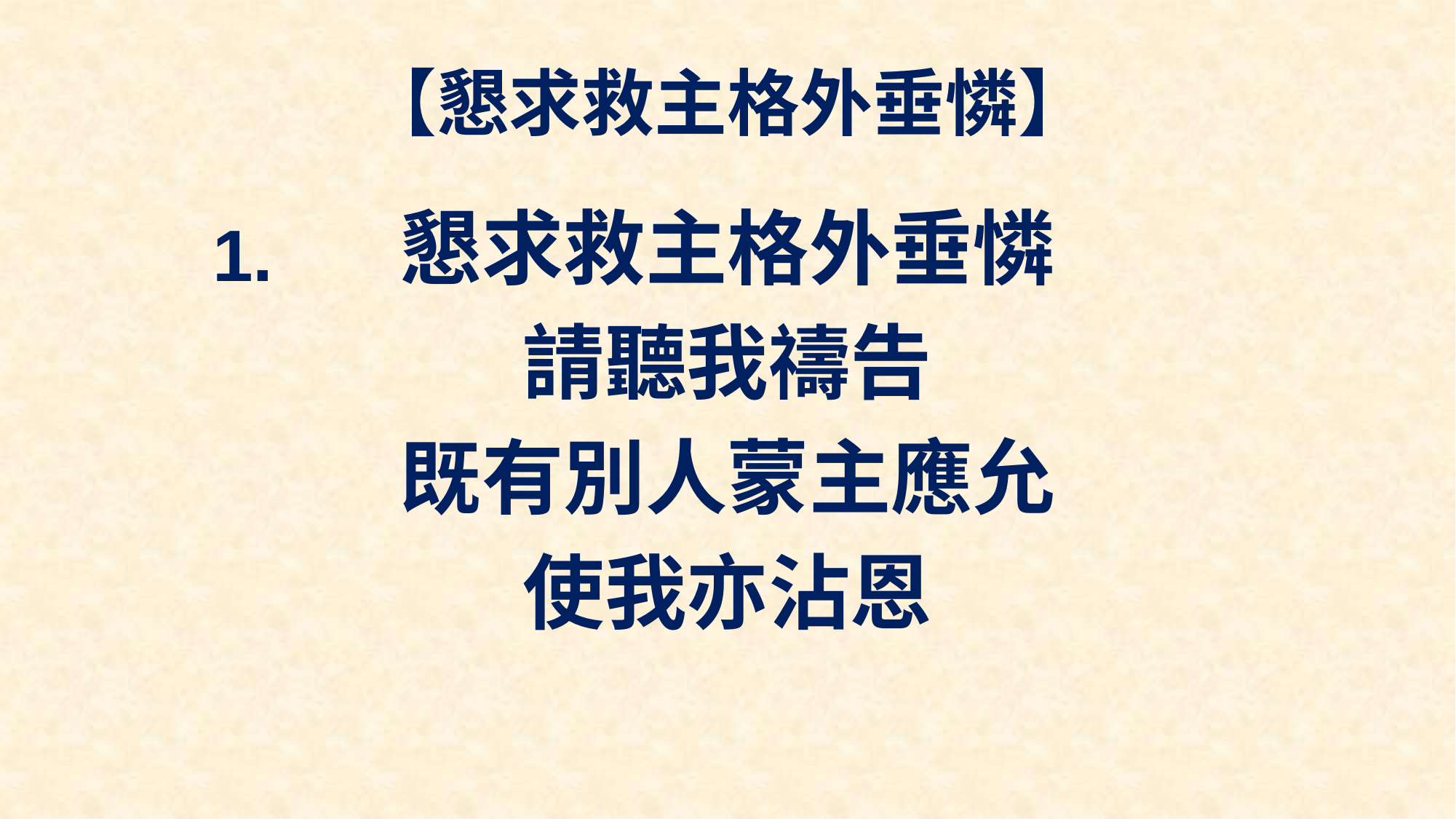

# 【懇求救主格外垂憐】
懇求救主格外垂憐
請聽我禱告
既有別人蒙主應允
使我亦沾恩
1.